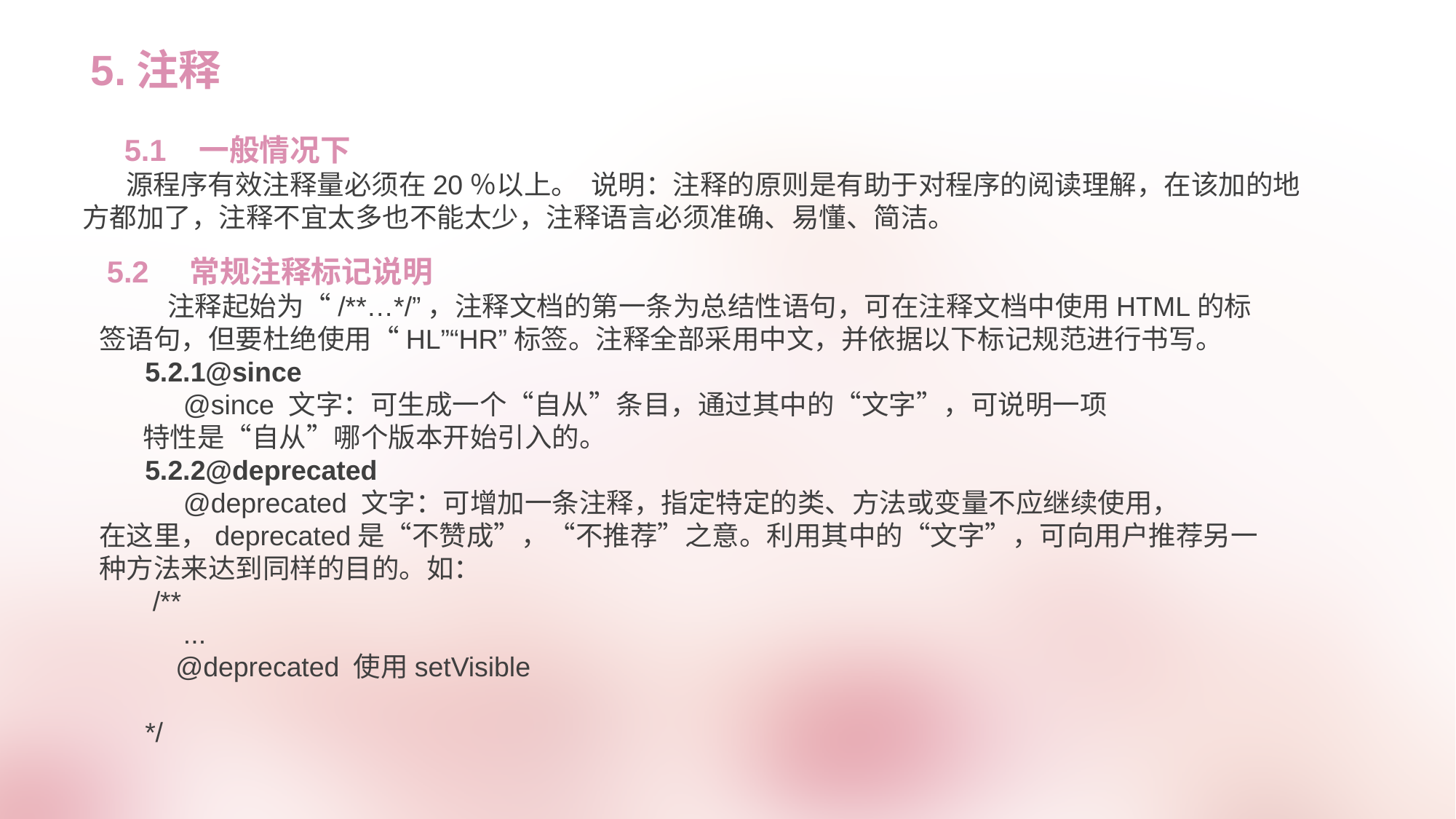

5.注释
     5.1   一般情况下
      源程序有效注释量必须在20％以上。  说明：注释的原则是有助于对程序的阅读理解，在该加的地方都加了，注释不宜太多也不能太少，注释语言必须准确、易懂、简洁。
 5.2    常规注释标记说明
          注释起始为“/**…*/”，注释文档的第一条为总结性语句，可在注释文档中使用HTML的标签语句，但要杜绝使用“HL”“HR”标签。注释全部采用中文，并依据以下标记规范进行书写。
      5.2.1@since
           @since 文字：可生成一个“自从”条目，通过其中的“文字”，可说明一项
      特性是“自从”哪个版本开始引入的。
      5.2.2@deprecated
           @deprecated 文字：可增加一条注释，指定特定的类、方法或变量不应继续使用，              在这里，deprecated是“不赞成”，“不推荐”之意。利用其中的“文字”，可向用户推荐另一种方法来达到同样的目的。如：
       /**
           ...
          @deprecated 使用setVisible

      */